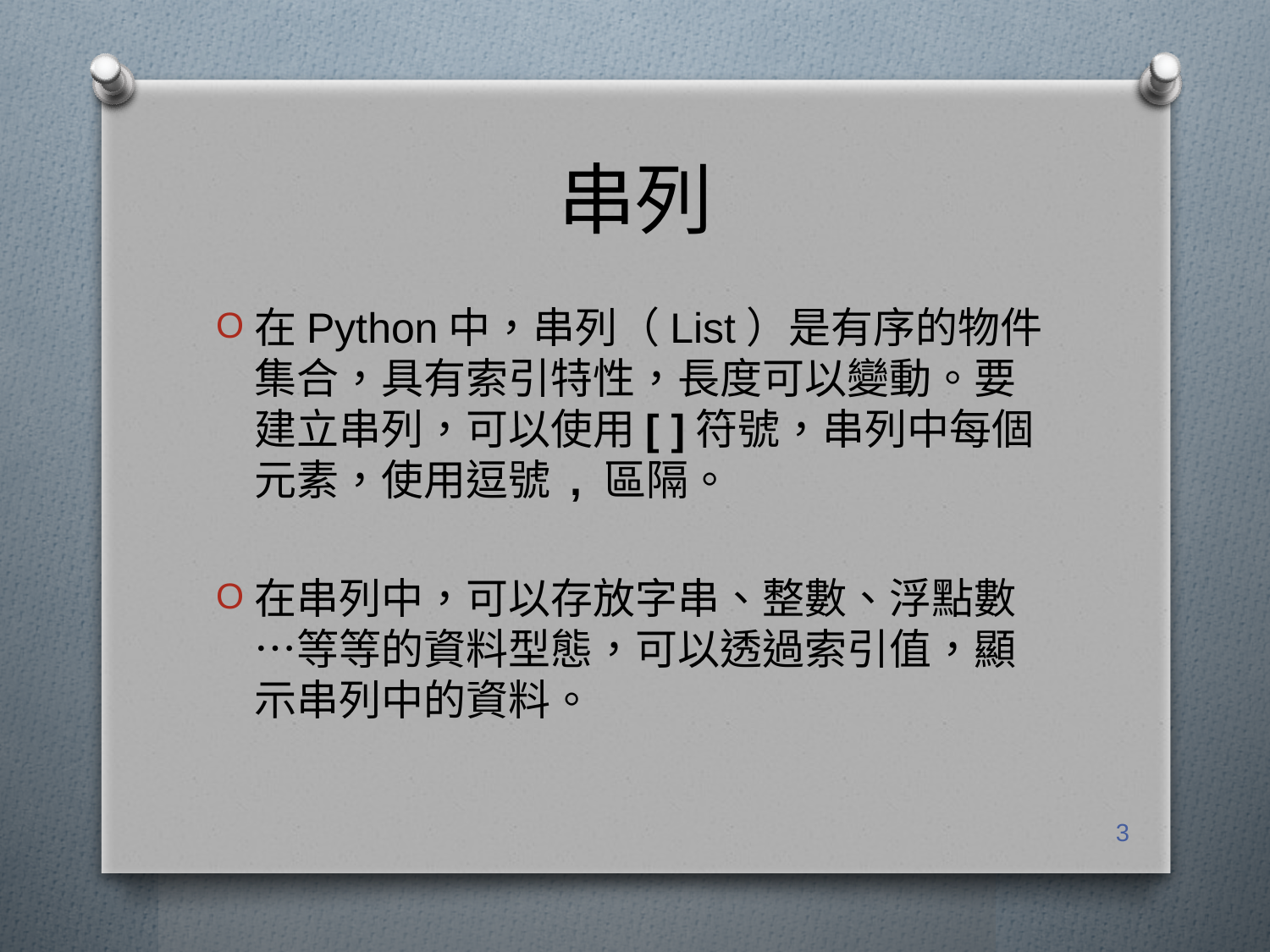

# 串列
在Python中，串列（List）是有序的物件集合，具有索引特性，長度可以變動。要建立串列，可以使用[ ]符號，串列中每個元素，使用逗號 , 區隔。

在串列中，可以存放字串、整數、浮點數…等等的資料型態，可以透過索引值，顯示串列中的資料。

3